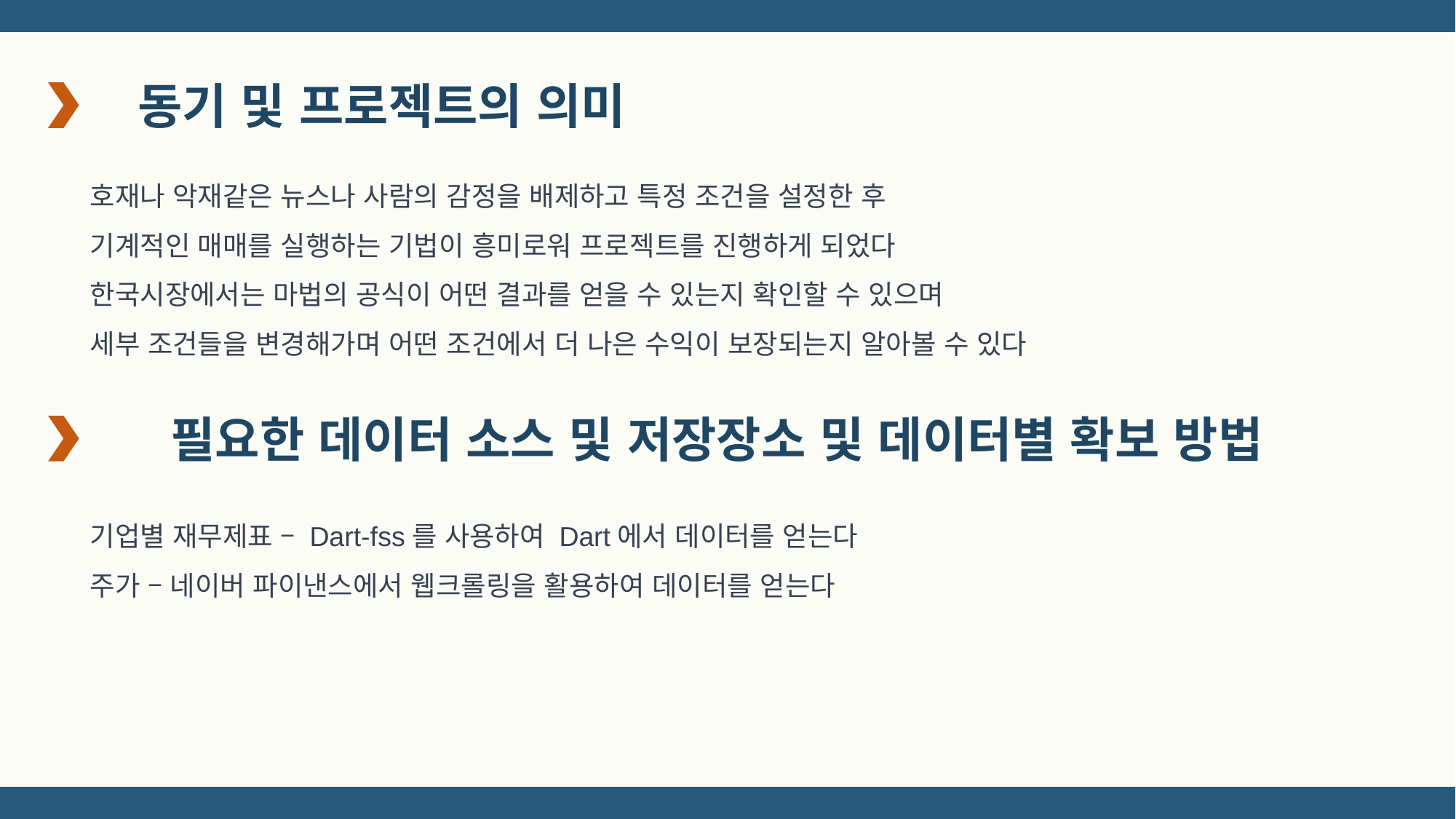

동기 및 프로젝트의 의미

호재나 악재같은 뉴스나 사람의 감정을 배제하고 특정 조건을 설정한 후
기계적인 매매를 실행하는 기법이 흥미로워 프로젝트를 진행하게 되었다
한국시장에서는 마법의 공식이 어떤 결과를 얻을 수 있는지 확인할 수 있으며
세부 조건들을 변경해가며 어떤 조건에서 더 나은 수익이 보장되는지 알아볼 수 있다
필요한 데이터 소스 및 저장장소 및 데이터별 확보 방법

기업별 재무제표 – Dart-fss를 사용하여 Dart에서 데이터를 얻는다
주가 – 네이버 파이낸스에서 웹크롤링을 활용하여 데이터를 얻는다